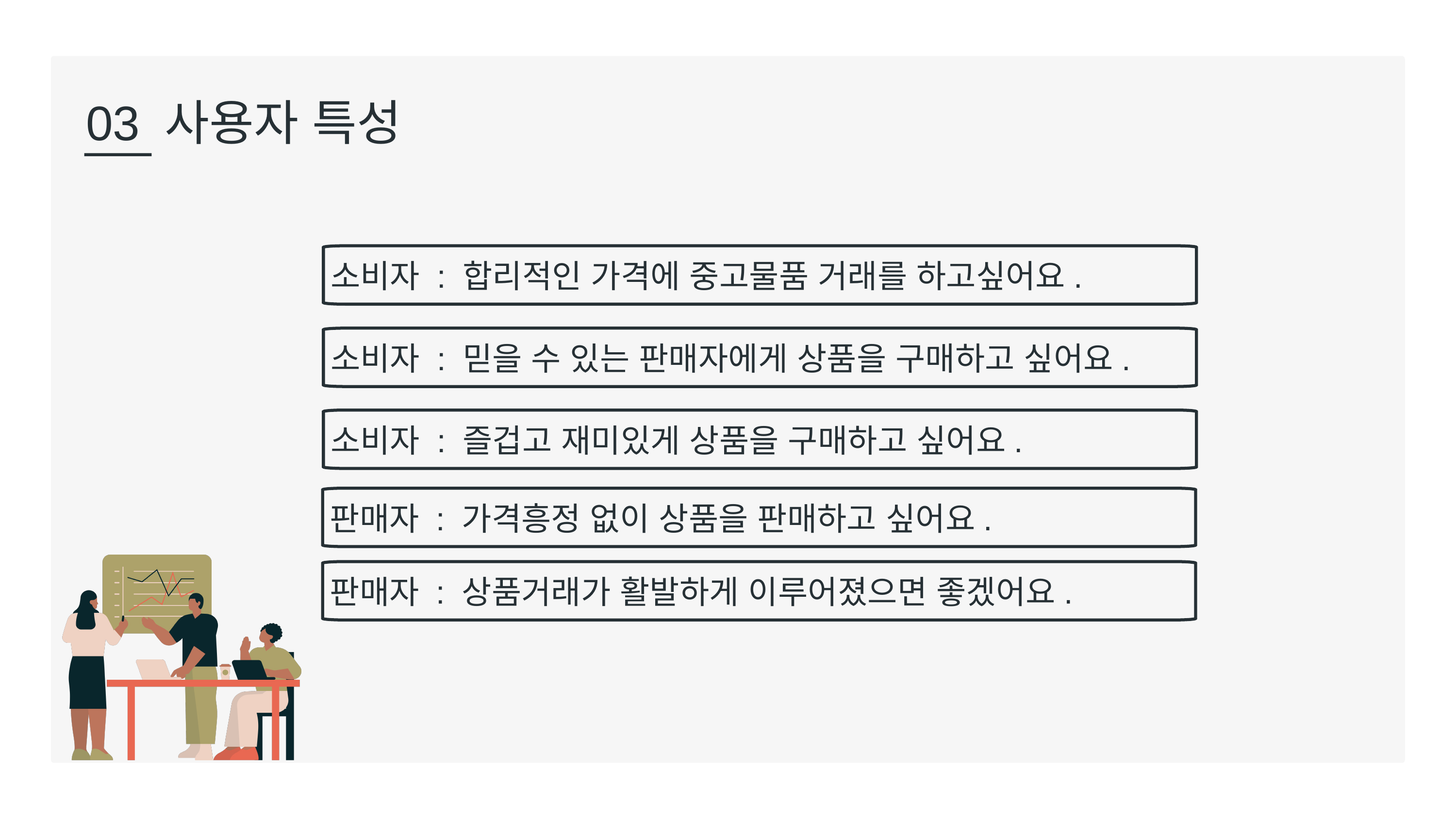

03 사용자 특성

소비자 : 합리적인 가격에 중고물품 거래를 하고싶어요.

소비자 : 믿을 수 있는 판매자에게 상품을 구매하고 싶어요.

소비자 : 즐겁고 재미있게 상품을 구매하고 싶어요.

판매자 : 가격흥정 없이 상품을 판매하고 싶어요.

판매자 : 상품거래가 활발하게 이루어졌으면 좋겠어요.